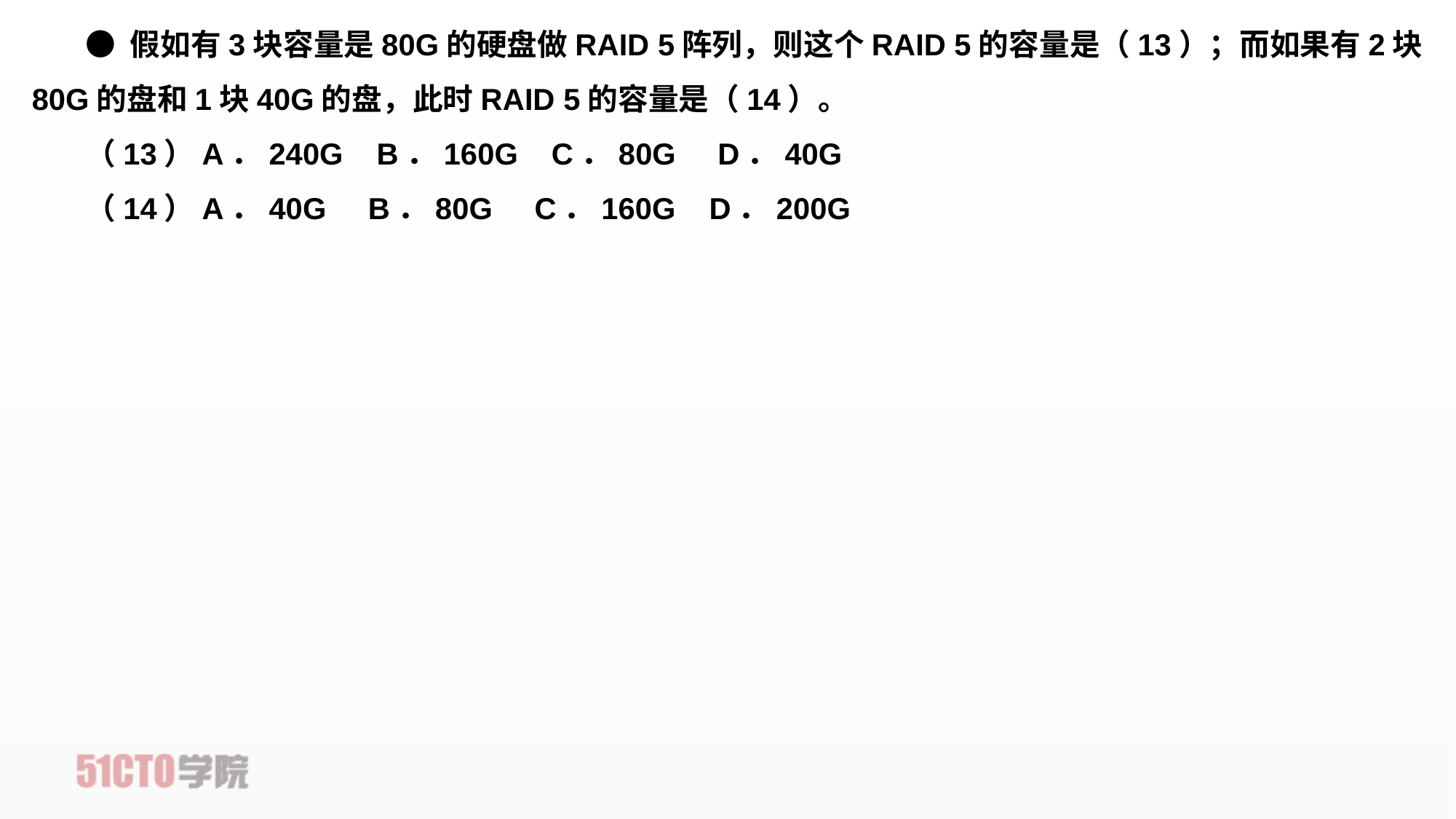

● 假如有3块容量是80G的硬盘做RAID 5阵列，则这个RAID 5的容量是（13）；而如果有2块80G的盘和1块40G的盘，此时RAID 5的容量是（14）。
（13）A．240G    B．160G    C．80G     D．40G
（14）A．40G     B．80G     C．160G    D．200G